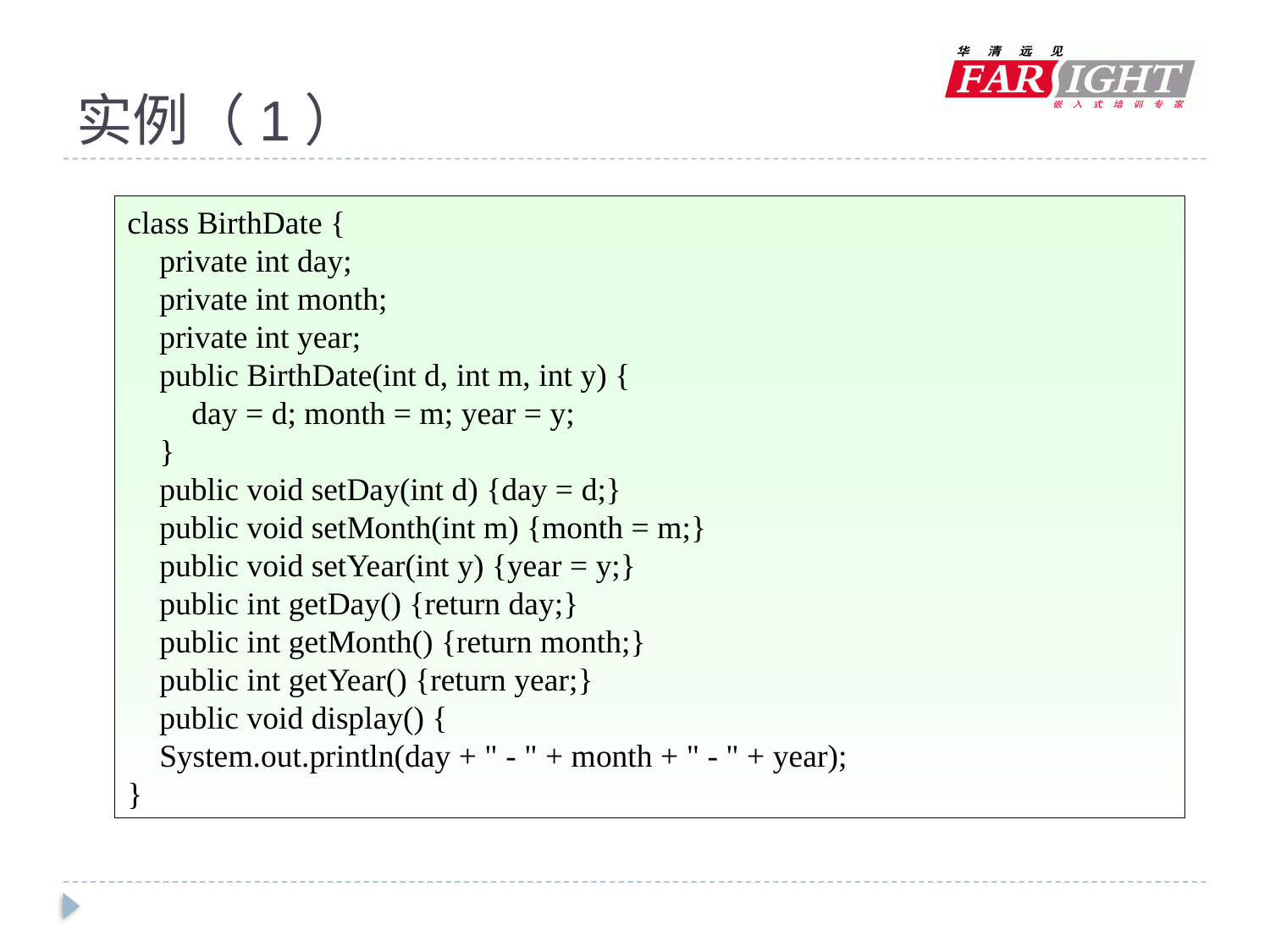

# 实例（1）
class BirthDate {
    private int day;
    private int month;
    private int year;
    public BirthDate(int d, int m, int y) {
        day = d; month = m; year = y;
    }
    public void setDay(int d) {day = d;}
    public void setMonth(int m) {month = m;}
    public void setYear(int y) {year = y;}
    public int getDay() {return day;}
    public int getMonth() {return month;}
    public int getYear() {return year;}
    public void display() {
    System.out.println(day + " - " + month + " - " + year);
}